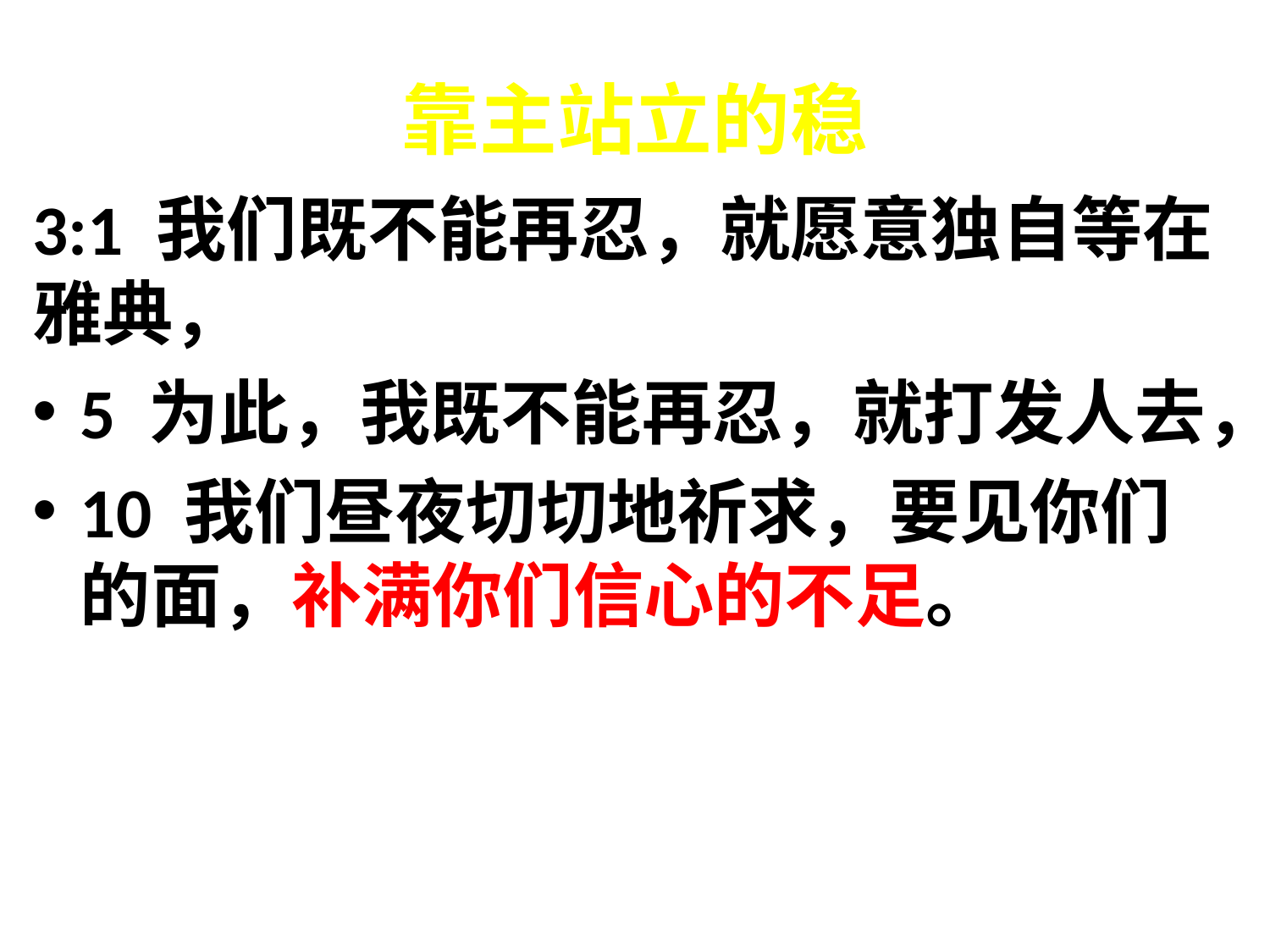

# 靠主站立的稳
3:1 我们既不能再忍，就愿意独自等在雅典，
5 为此，我既不能再忍，就打发人去，
10 我们昼夜切切地祈求，要见你们的面，补满你们信心的不足。